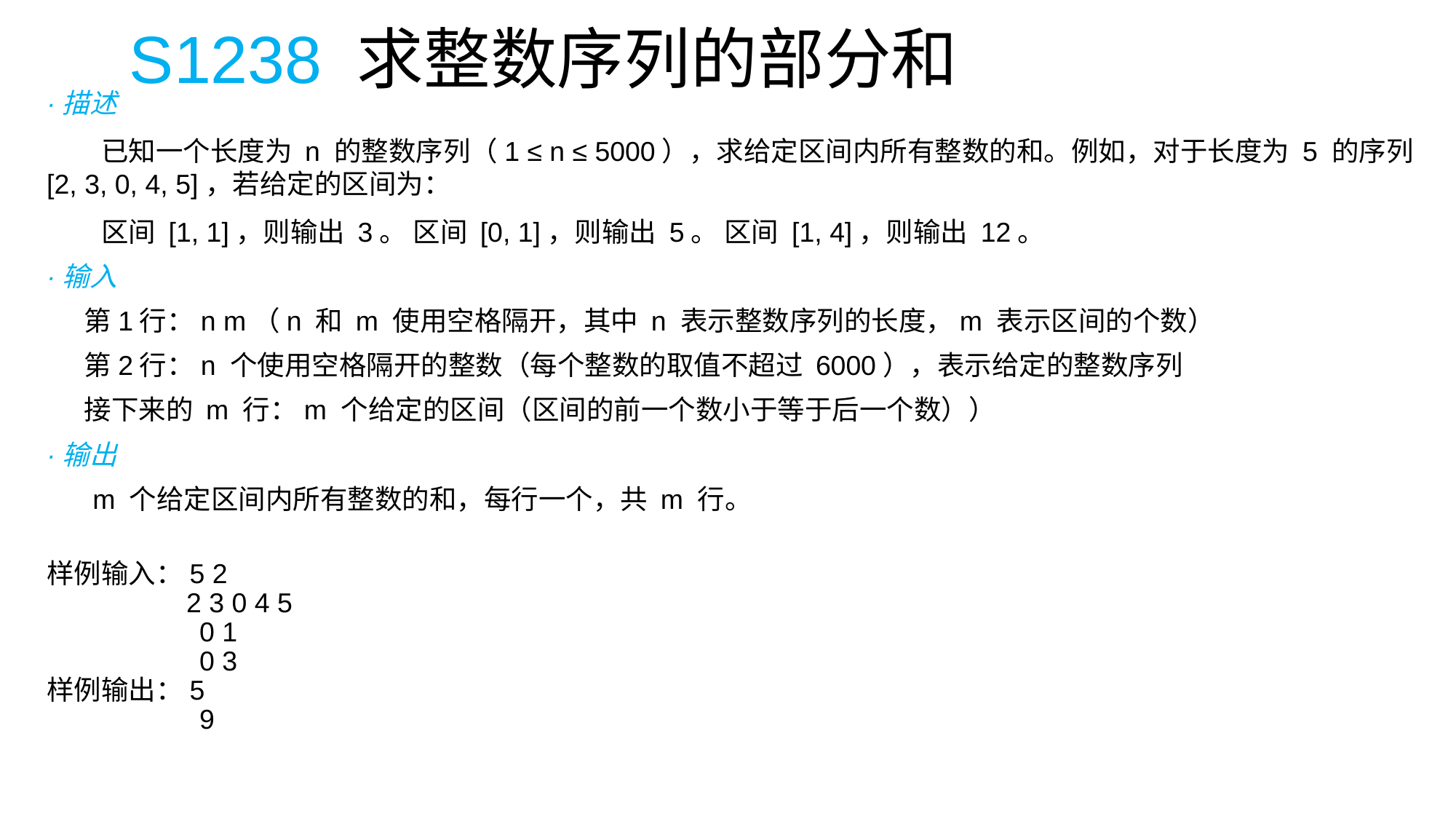

# S1238 求整数序列的部分和
·描述
已知一个长度为 n 的整数序列（1 ≤ n ≤ 5000），求给定区间内所有整数的和。例如，对于长度为 5 的序列 [2, 3, 0, 4, 5]，若给定的区间为：
区间 [1, 1]，则输出 3。 区间 [0, 1]，则输出 5。 区间 [1, 4]，则输出 12。
·输入
     第1行：n m（n 和 m 使用空格隔开，其中 n 表示整数序列的长度，m 表示区间的个数）
     第2行：n 个使用空格隔开的整数（每个整数的取值不超过 6000），表示给定的整数序列
     接下来的 m 行：m 个给定的区间（区间的前一个数小于等于后一个数））
·输出
      m 个给定区间内所有整数的和，每行一个，共 m 行。

样例输入：5 2
    2 3 0 4 5
                    0 1
                    0 3
样例输出：5
                    9